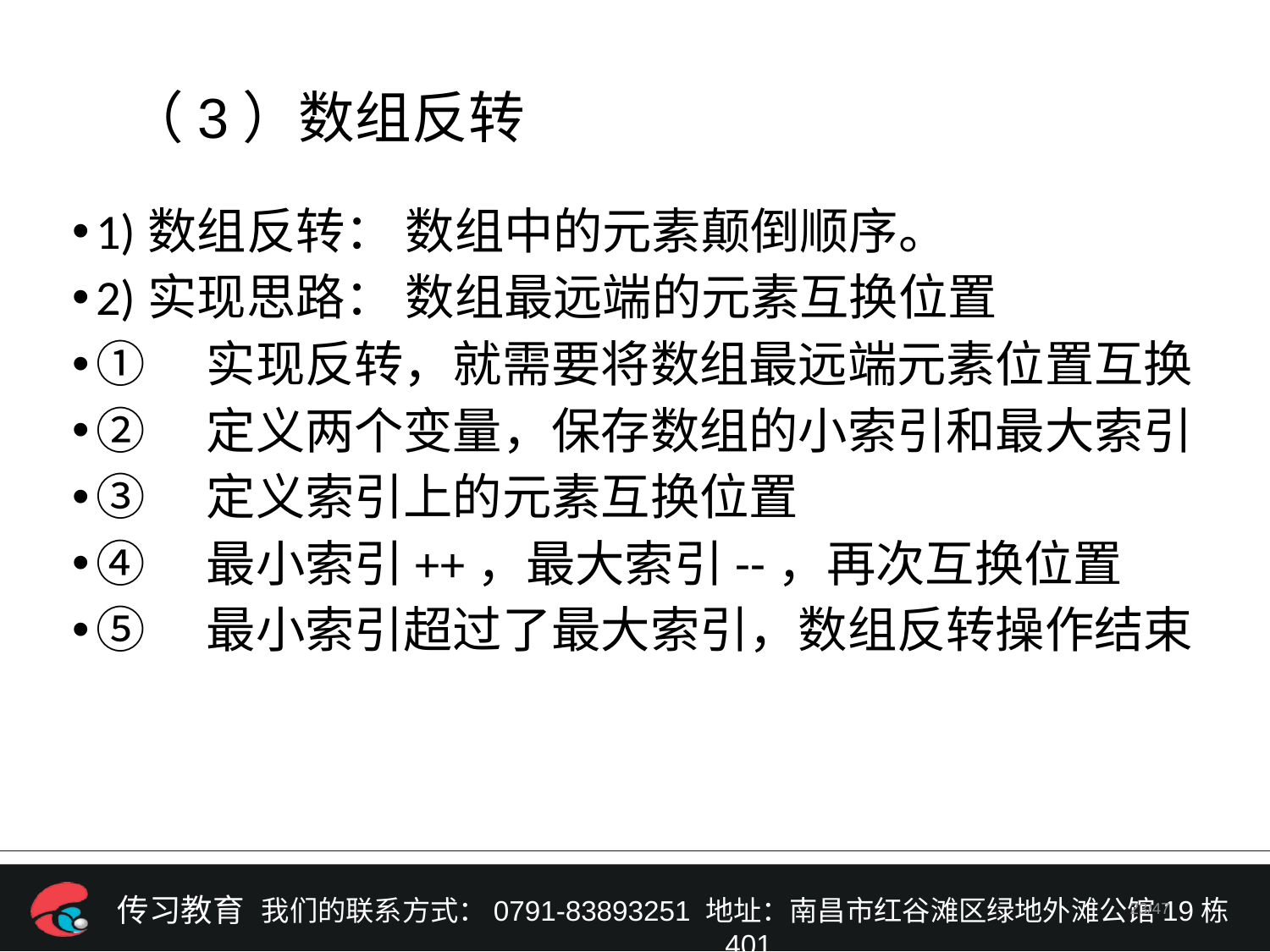

（3）数组反转

1)数组反转： 数组中的元素颠倒顺序。
2)实现思路： 数组最远端的元素互换位置
①　实现反转，就需要将数组最远端元素位置互换
②　定义两个变量，保存数组的小索引和最大索引
③　定义索引上的元素互换位置
④　最小索引++，最大索引--，再次互换位置
⑤　最小索引超过了最大索引，数组反转操作结束
23/47